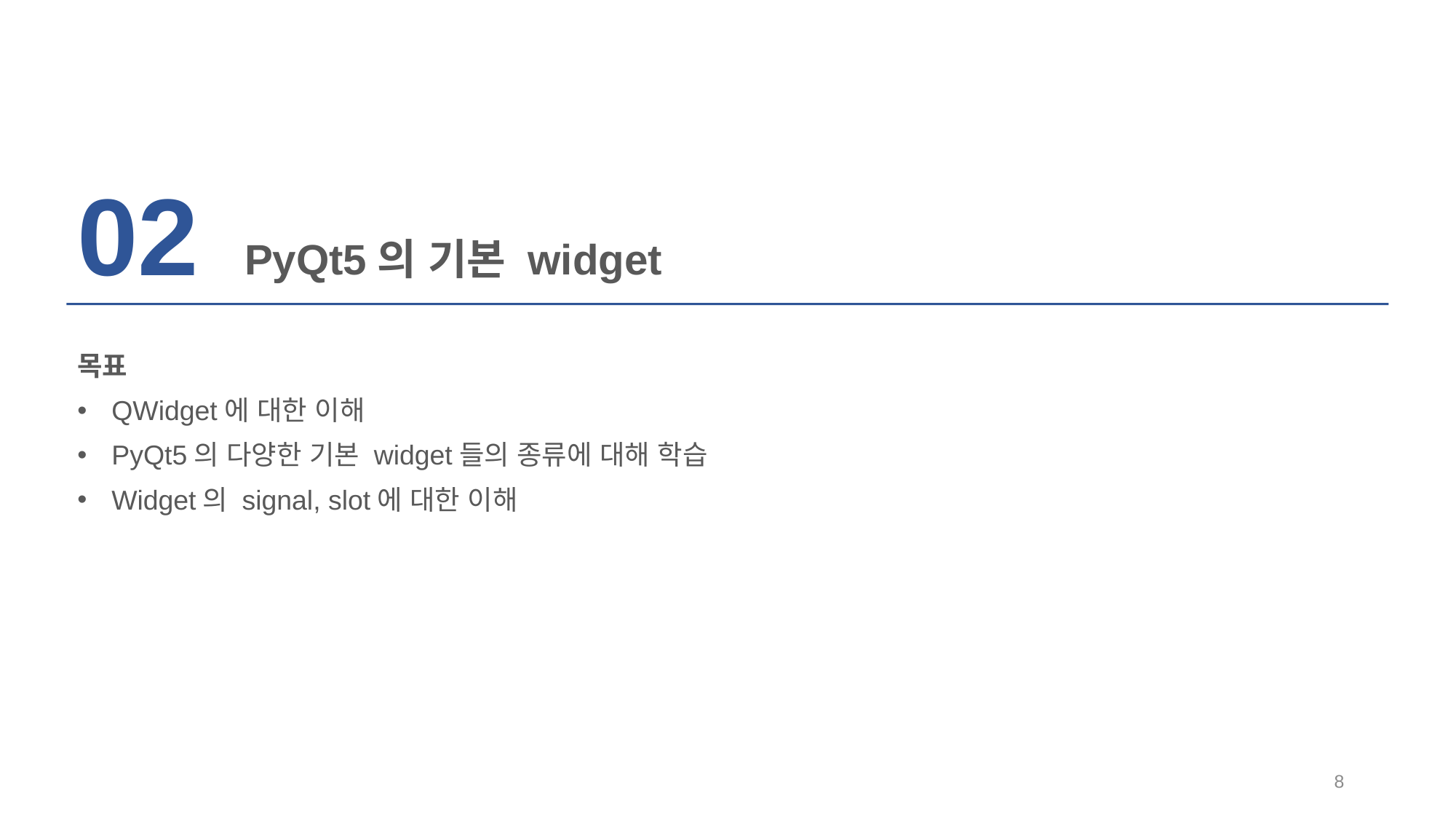

02
PyQt5의 기본 widget
목표
QWidget에 대한 이해
PyQt5의 다양한 기본 widget들의 종류에 대해 학습
Widget의 signal, slot에 대한 이해

8